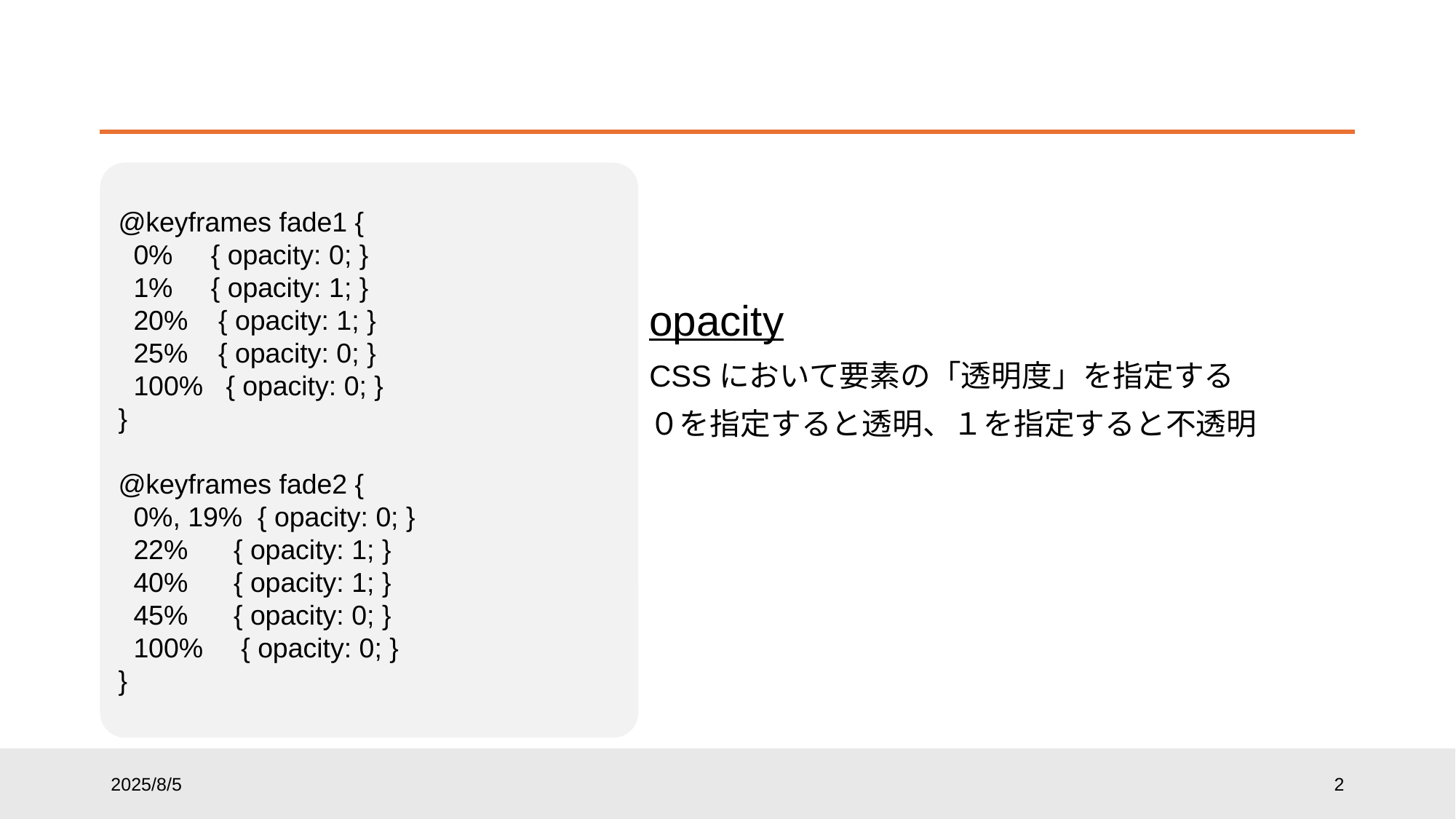

#
@keyframes fade1 {
  0%     { opacity: 0; }
  1%     { opacity: 1; }
  20%    { opacity: 1; }
  25%    { opacity: 0; }
  100%   { opacity: 0; }
}

@keyframes fade2 {
  0%, 19%  { opacity: 0; }
  22%      { opacity: 1; }
  40%      { opacity: 1; }
  45%      { opacity: 0; }
  100%     { opacity: 0; }
}
opacity
CSSにおいて要素の「透明度」を指定する
０を指定すると透明、１を指定すると不透明
2025/8/5

2